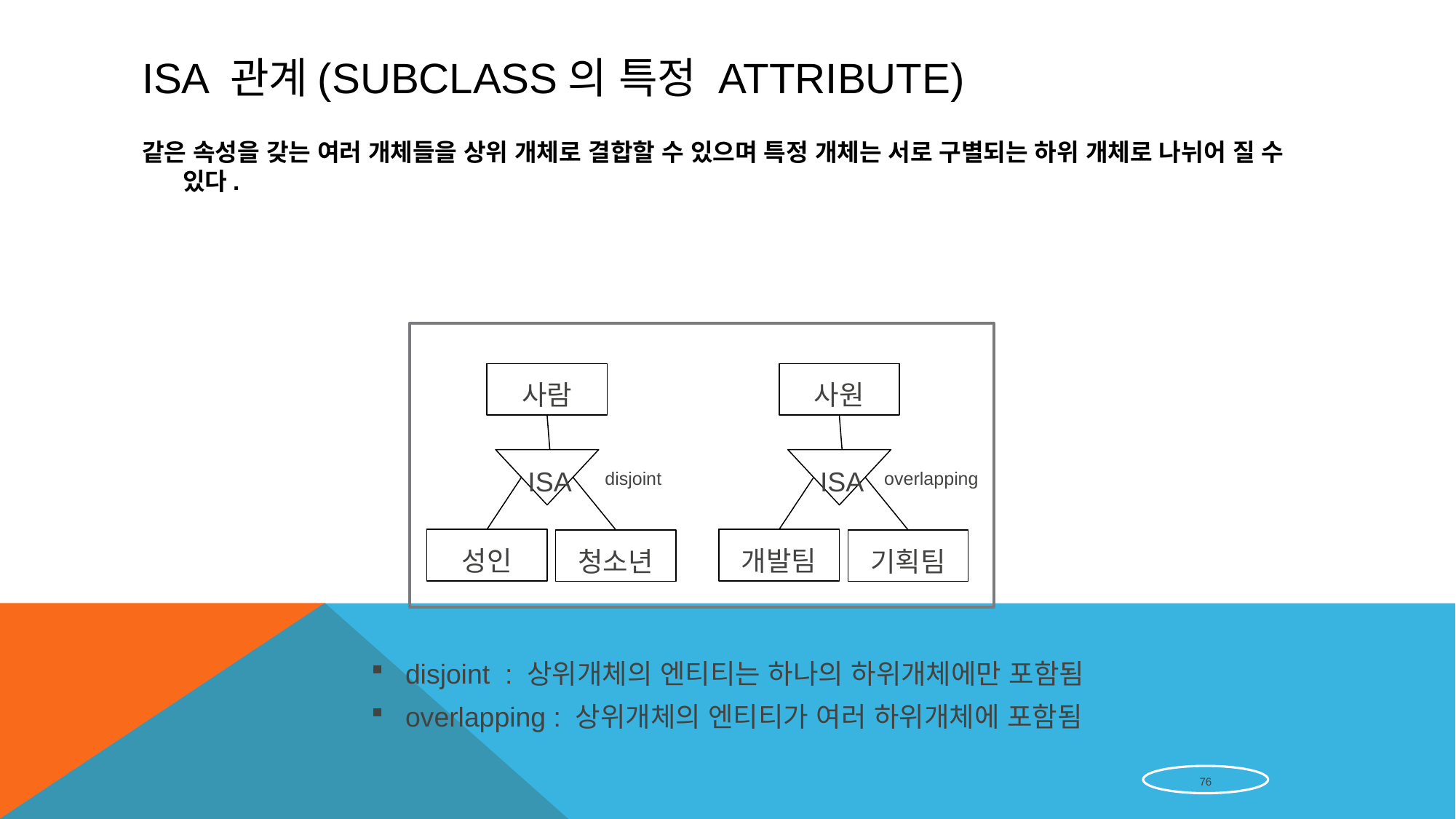

# ISA 관계(subclass의 특정 attribute)
같은 속성을 갖는 여러 개체들을 상위 개체로 결합할 수 있으며 특정 개체는 서로 구별되는 하위 개체로 나뉘어 질 수 있다.

사람
사원

ISA

ISA
disjoint
 overlapping
성인
개발팀
청소년
기획팀
disjoint  : 상위개체의 엔티티는 하나의 하위개체에만 포함됨
overlapping : 상위개체의 엔티티가 여러 하위개체에 포함됨
76